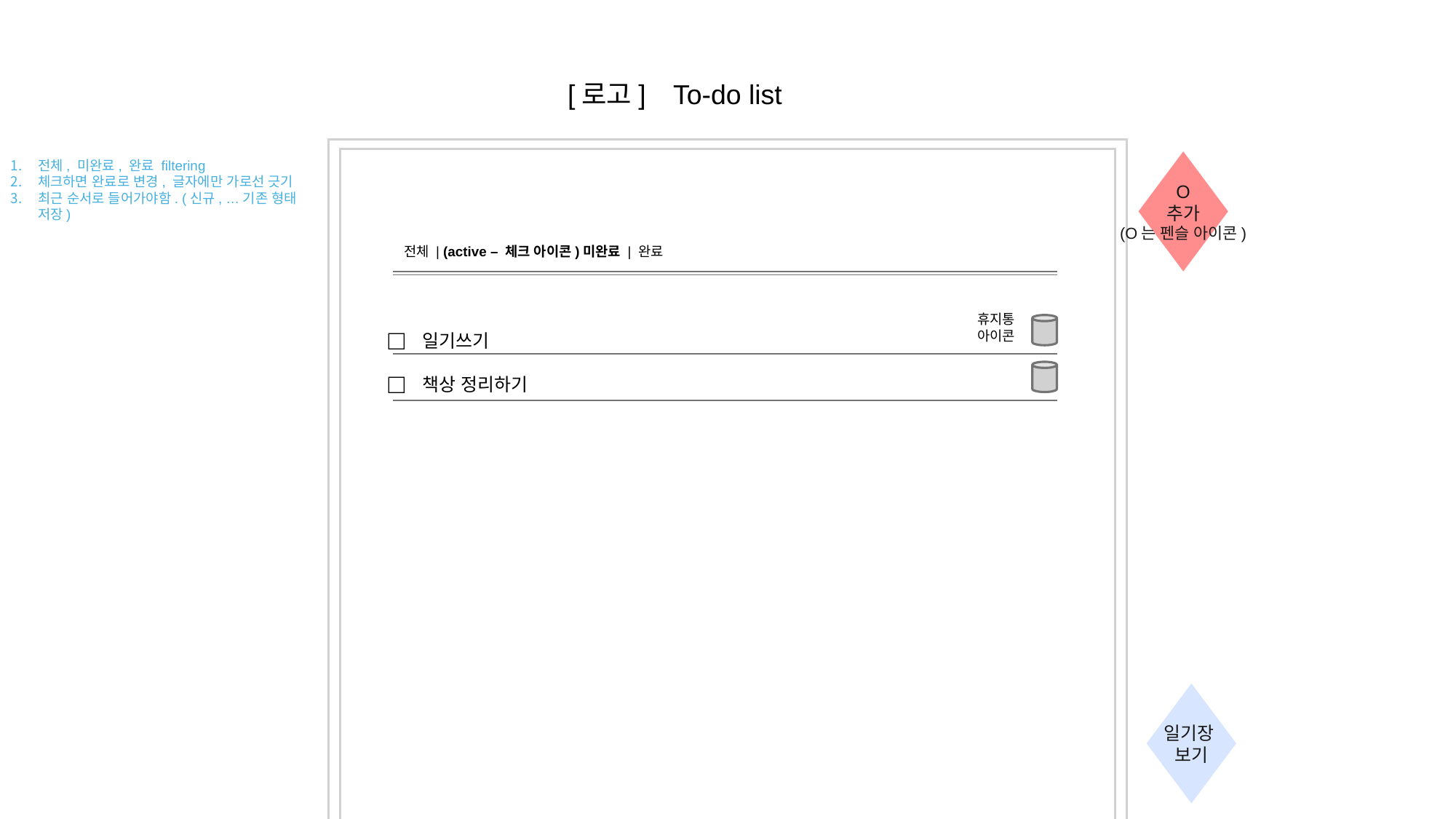

[로고]
To-do list

전체, 미완료, 완료 filtering
체크하면 완료로 변경, 글자에만 가로선 긋기
최근 순서로 들어가야함. (신규, …기존 형태 저장)
O
추가
(O는 펜슬 아이콘)
전체 | (active – 체크 아이콘)미완료 | 완료
일기쓰기
책상 정리하기

휴지통 아이콘

일기장
보기